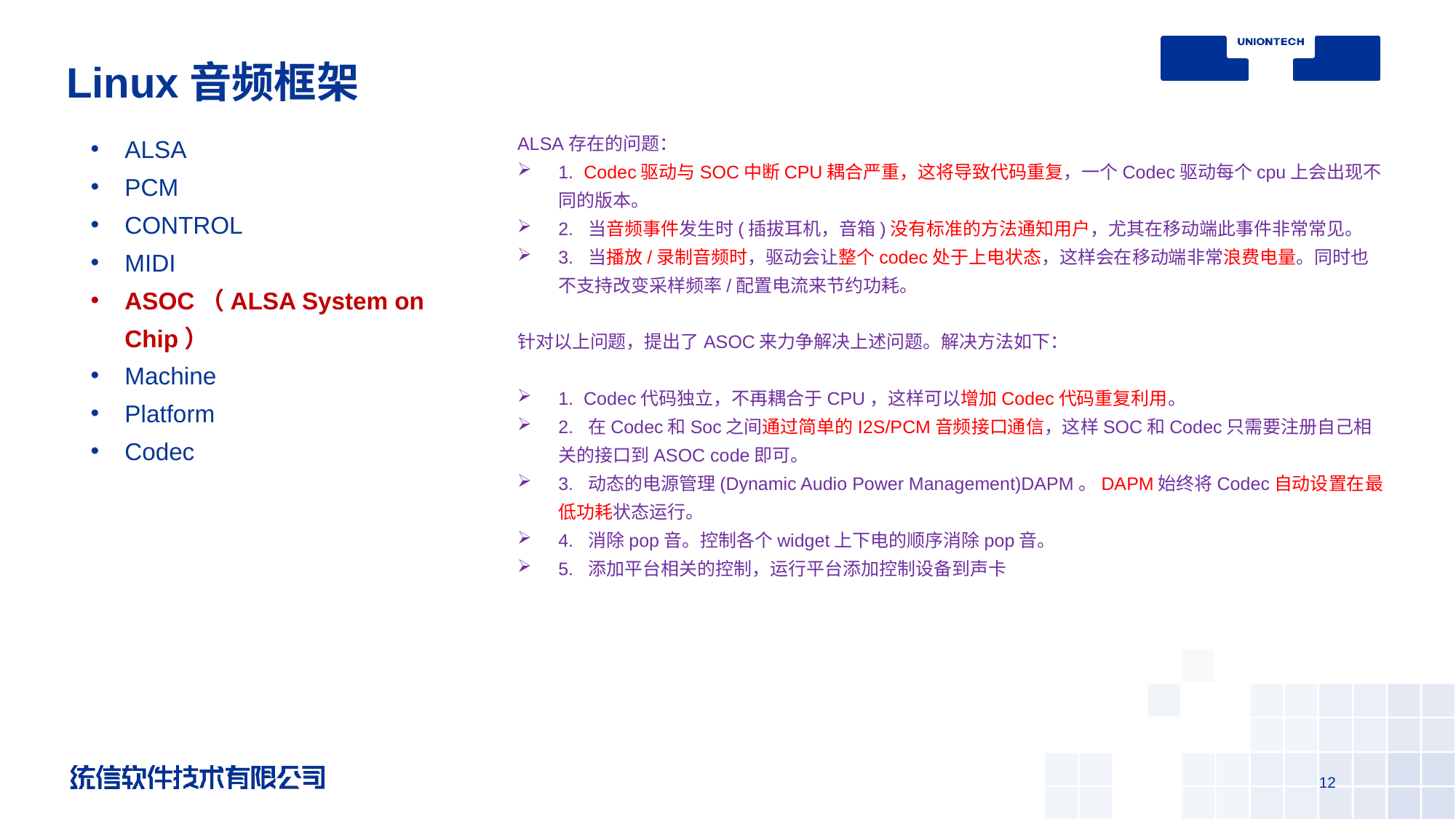

# Linux音频框架
ALSA
PCM
CONTROL
MIDI
ASOC（ALSA System on Chip）
Machine
Platform
Codec

ALSA存在的问题：
1.  Codec驱动与SOC中断CPU耦合严重，这将导致代码重复，一个Codec驱动每个cpu上会出现不同的版本。
2.  当音频事件发生时(插拔耳机，音箱)没有标准的方法通知用户，尤其在移动端此事件非常常见。
3.  当播放/录制音频时，驱动会让整个codec处于上电状态，这样会在移动端非常浪费电量。同时也不支持改变采样频率/配置电流来节约功耗。

针对以上问题，提出了ASOC来力争解决上述问题。解决方法如下：

1.  Codec代码独立，不再耦合于CPU，这样可以增加Codec代码重复利用。
2.  在Codec和Soc之间通过简单的I2S/PCM音频接口通信，这样SOC和Codec只需要注册自己相关的接口到ASOC code即可。
3.  动态的电源管理(Dynamic Audio Power Management)DAPM。DAPM始终将Codec自动设置在最低功耗状态运行。
4.  消除pop音。控制各个widget上下电的顺序消除pop音。
5.  添加平台相关的控制，运行平台添加控制设备到声卡